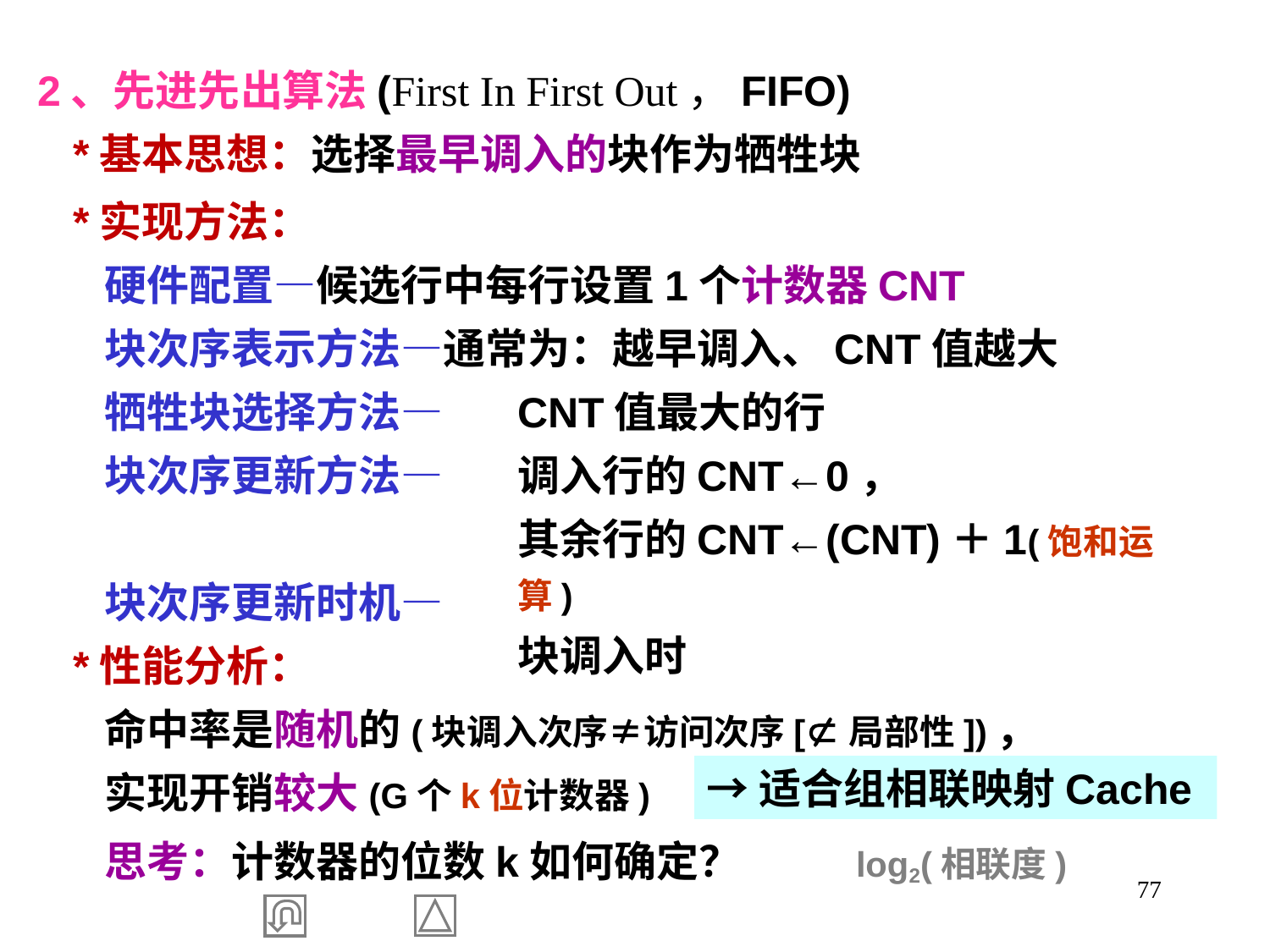

2、先进先出算法(First In First Out，FIFO)
   *基本思想：选择最早调入的块作为牺牲块
   *实现方法：
      硬件配置—候选行中每行设置1个计数器CNT
      块次序表示方法—通常为：越早调入、CNT值越大
      牺牲块选择方法—
      块次序更新方法—

      块次序更新时机—
CNT值最大的行
调入行的CNT←0，
其余行的CNT←(CNT)＋1(饱和运算)
块调入时
   *性能分析：
      命中率是随机的(块调入次序≠访问次序[⊄局部性])，
      实现开销较大(G个k位计数器)
→适合组相联映射Cache
      思考：计数器的位数k如何确定？           log2(相联度)
77